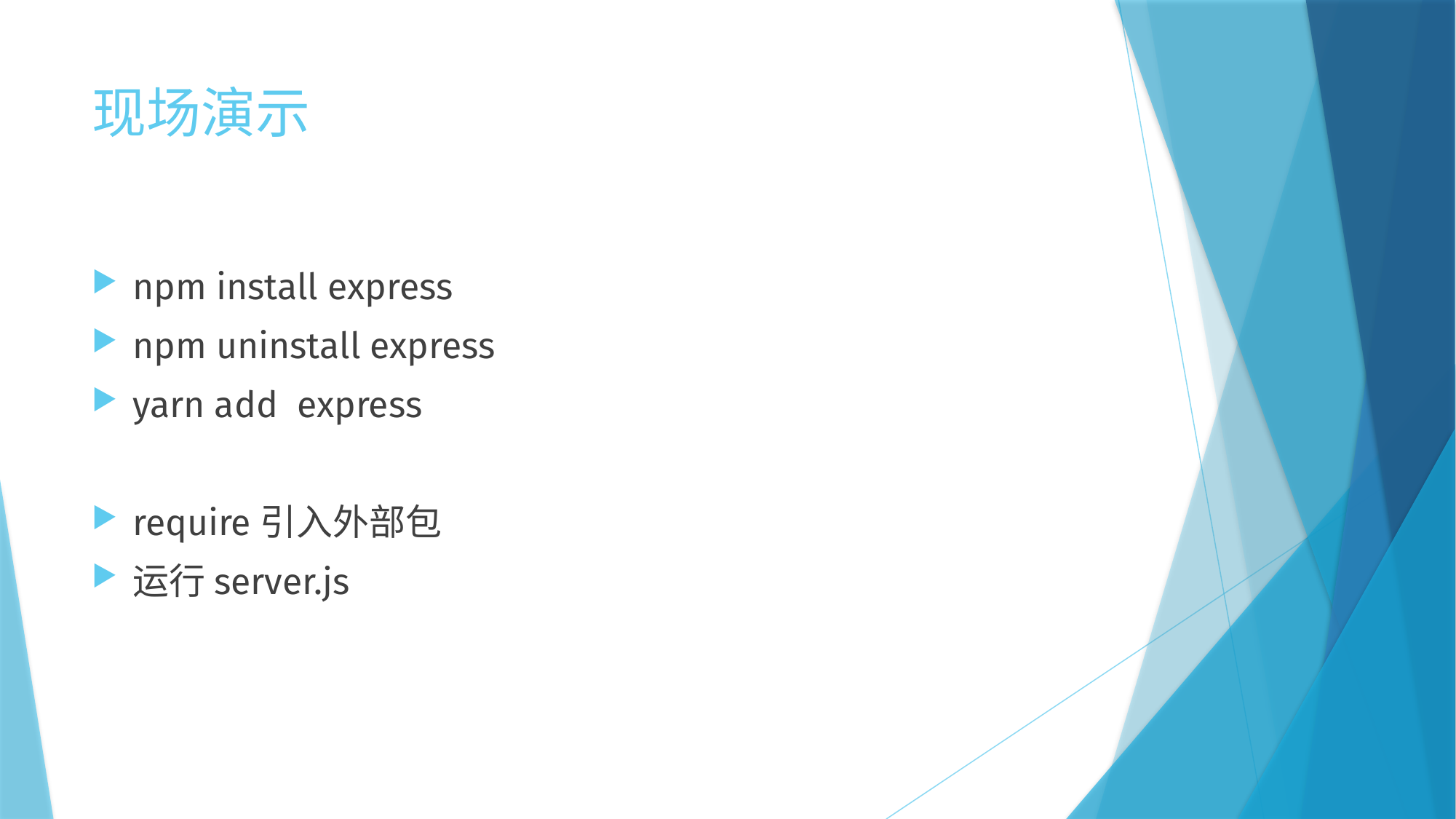

# 现场演示
npm install express
npm uninstall express
yarn add  express

require引入外部包
运行server.js